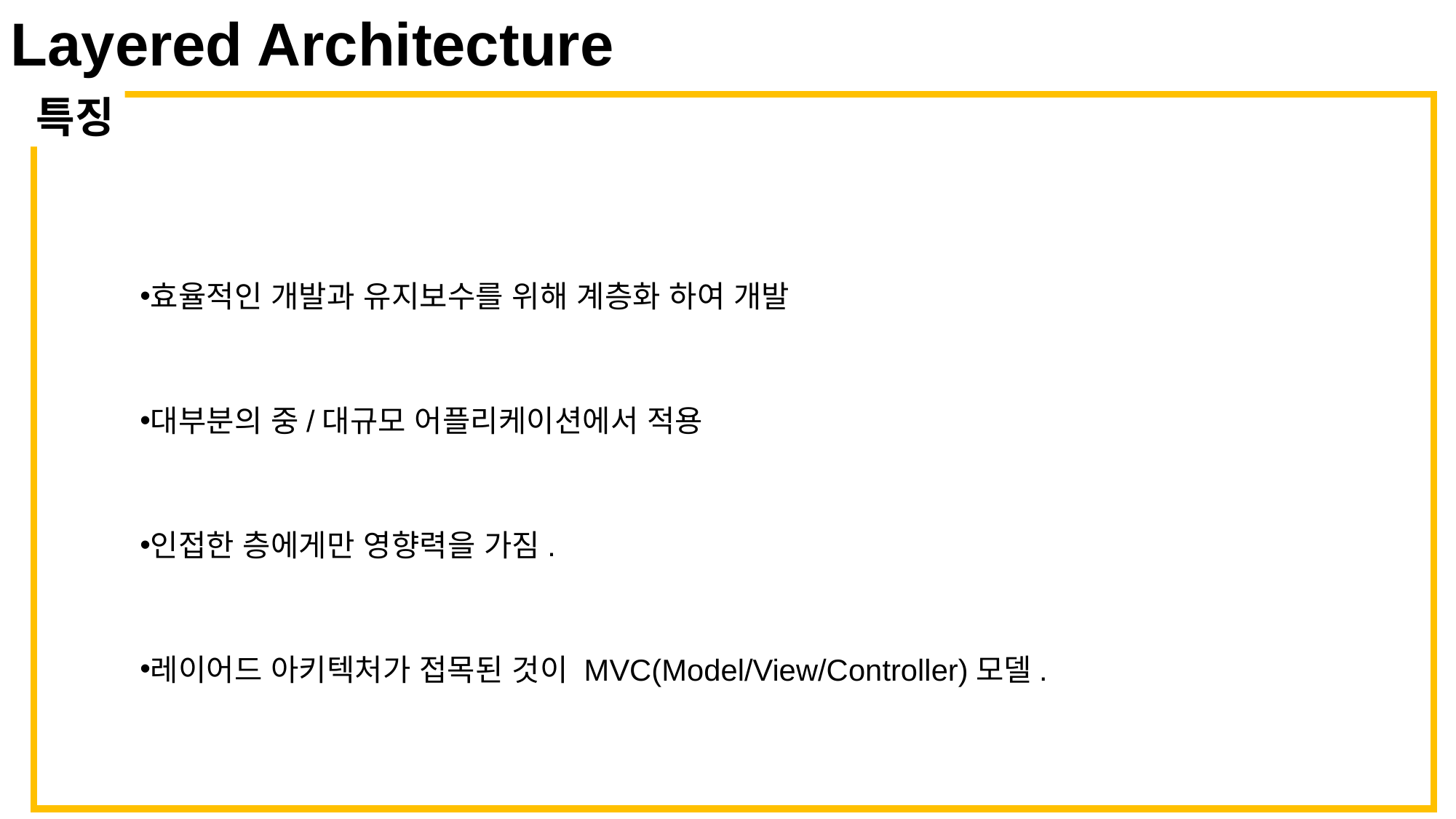

Layered Architecture
특징

효율적인 개발과 유지보수를 위해 계층화 하여 개발
대부분의 중/대규모 어플리케이션에서 적용
인접한 층에게만 영향력을 가짐.
레이어드 아키텍처가 접목된 것이 MVC(Model/View/Controller)모델.